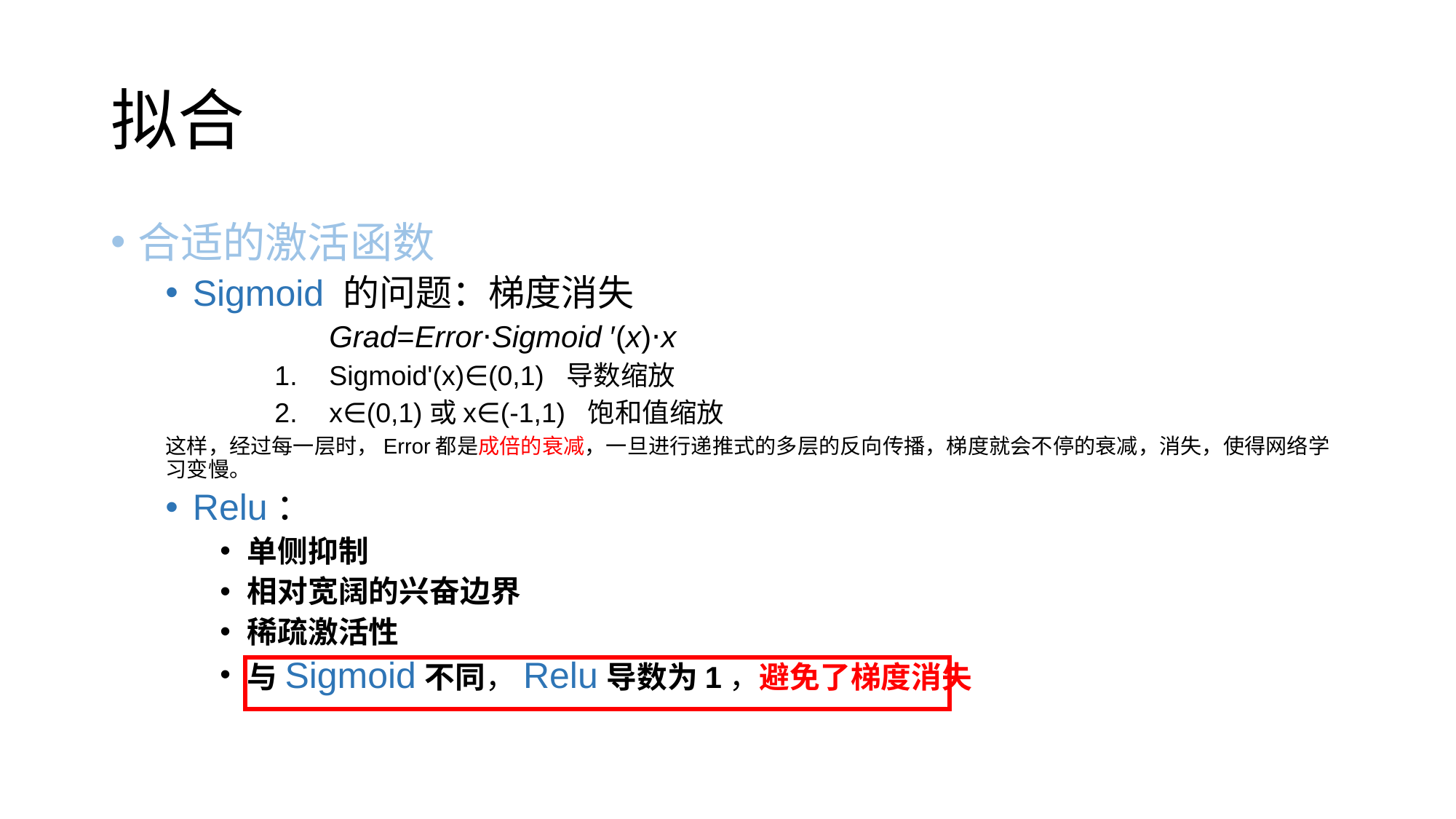

# 拟合
合适的激活函数
Sigmoid 的问题：梯度消失
	Grad=Error⋅Sigmoid ′(x)⋅x
Sigmoid'(x)∈(0,1)  导数缩放
x∈(0,1)或x∈(-1,1)  饱和值缩放
这样，经过每一层时，Error都是成倍的衰减，一旦进行递推式的多层的反向传播，梯度就会不停的衰减，消失，使得网络学习变慢。
Relu：
单侧抑制
相对宽阔的兴奋边界
稀疏激活性
与Sigmoid不同，Relu导数为1，避免了梯度消失